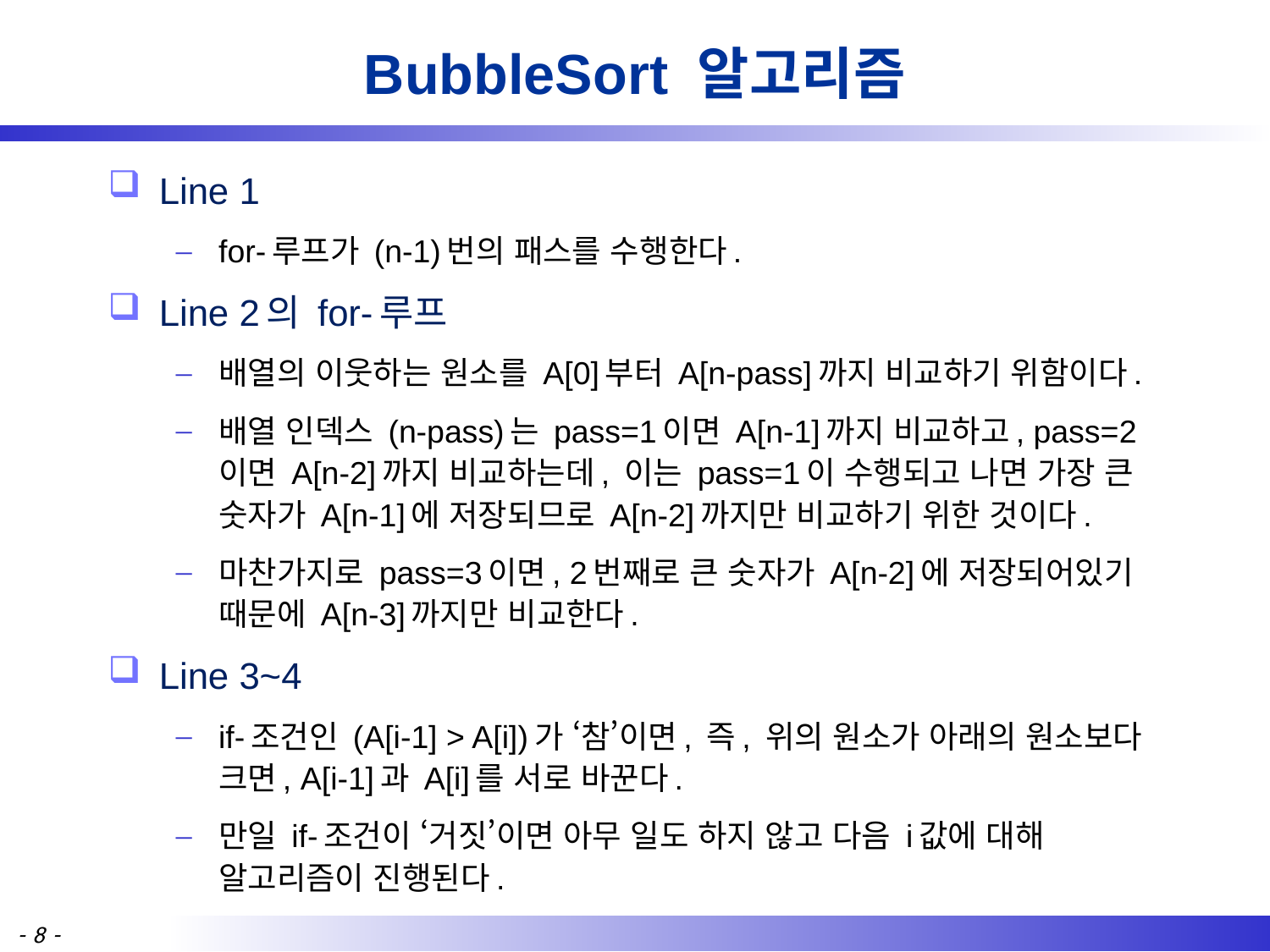

# BubbleSort 알고리즘
Line 1
for-루프가 (n-1)번의 패스를 수행한다.
Line 2의 for-루프
배열의 이웃하는 원소를 A[0]부터 A[n-pass]까지 비교하기 위함이다.
배열 인덱스 (n-pass)는 pass=1이면 A[n-1]까지 비교하고, pass=2이면 A[n-2]까지 비교하는데, 이는 pass=1이 수행되고 나면 가장 큰 숫자가 A[n-1]에 저장되므로 A[n-2]까지만 비교하기 위한 것이다.
마찬가지로 pass=3이면, 2번째로 큰 숫자가 A[n-2]에 저장되어있기 때문에 A[n-3]까지만 비교한다.
Line 3~4
if-조건인 (A[i-1] > A[i])가 ‘참’이면, 즉, 위의 원소가 아래의 원소보다 크면, A[i-1]과 A[i]를 서로 바꾼다.
만일 if-조건이 ‘거짓’이면 아무 일도 하지 않고 다음 i값에 대해 알고리즘이 진행된다.
- 8 -